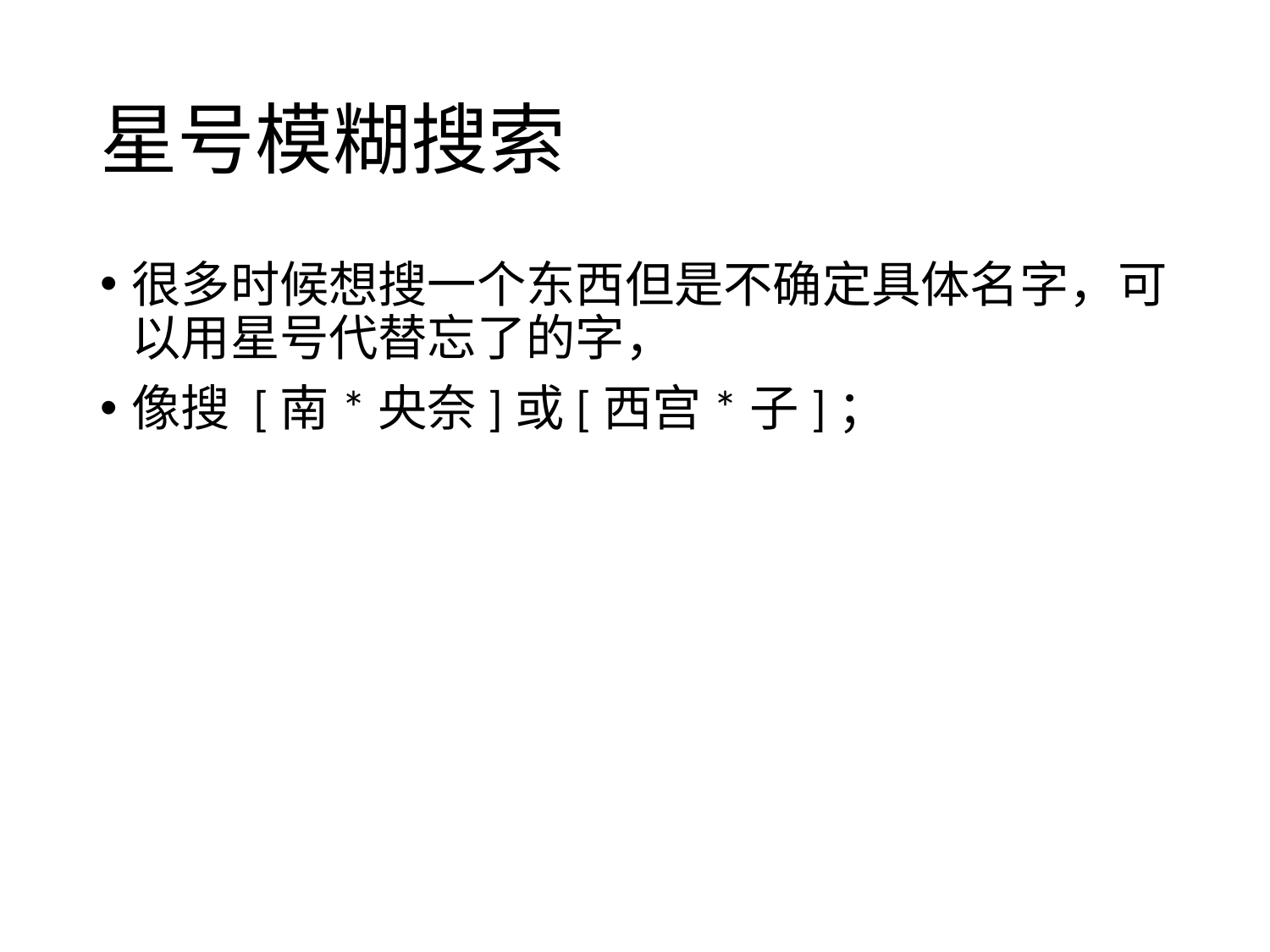

# 星号模糊搜索
很多时候想搜一个东西但是不确定具体名字，可以用星号代替忘了的字，
像搜 [南*央奈]或[西宫*子]；